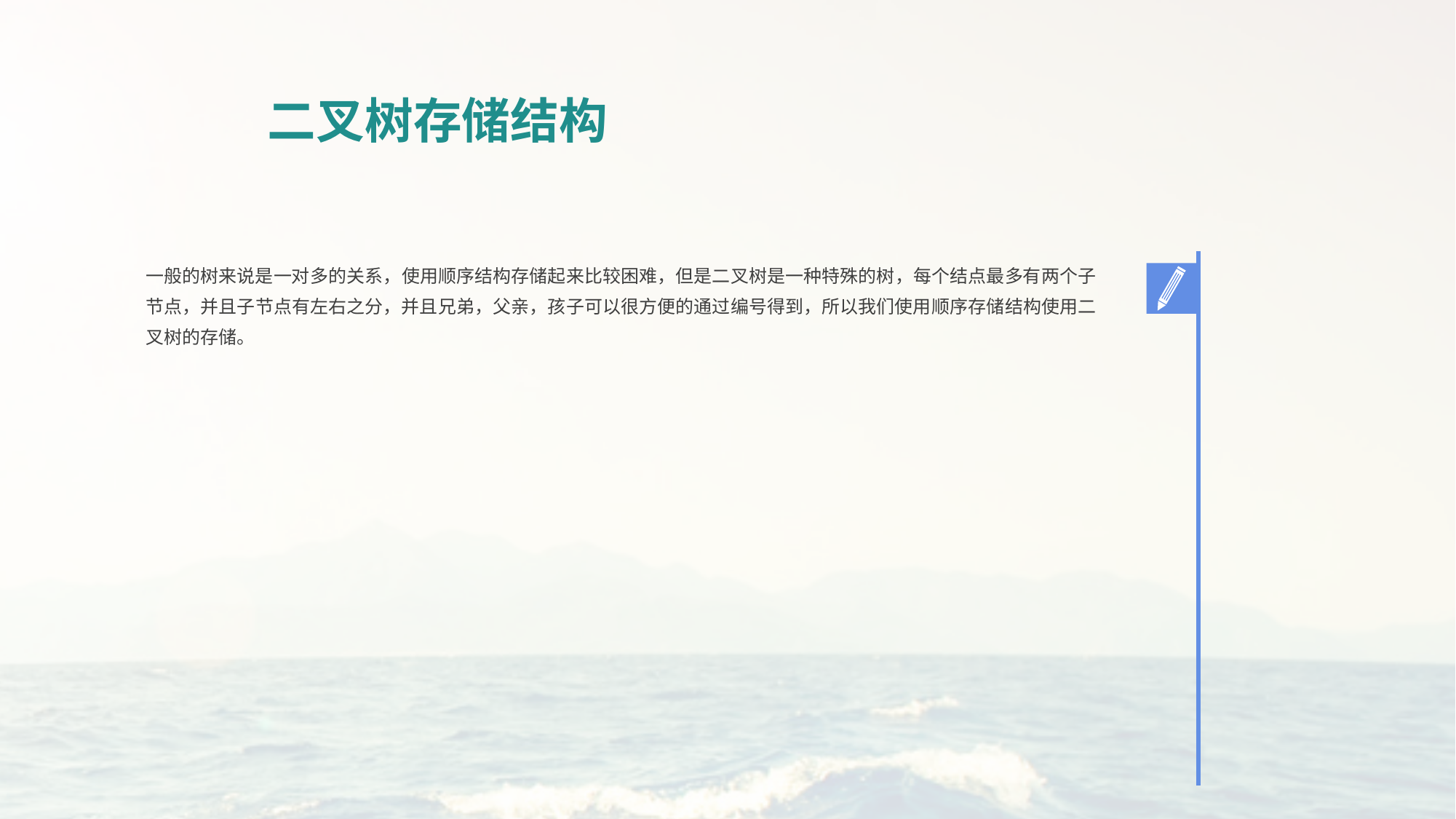

二叉树存储结构
一般的树来说是一对多的关系，使用顺序结构存储起来比较困难，但是二叉树是一种特殊的树，每个结点最多有两个子节点，并且子节点有左右之分，并且兄弟，父亲，孩子可以很方便的通过编号得到，所以我们使用顺序存储结构使用二叉树的存储。